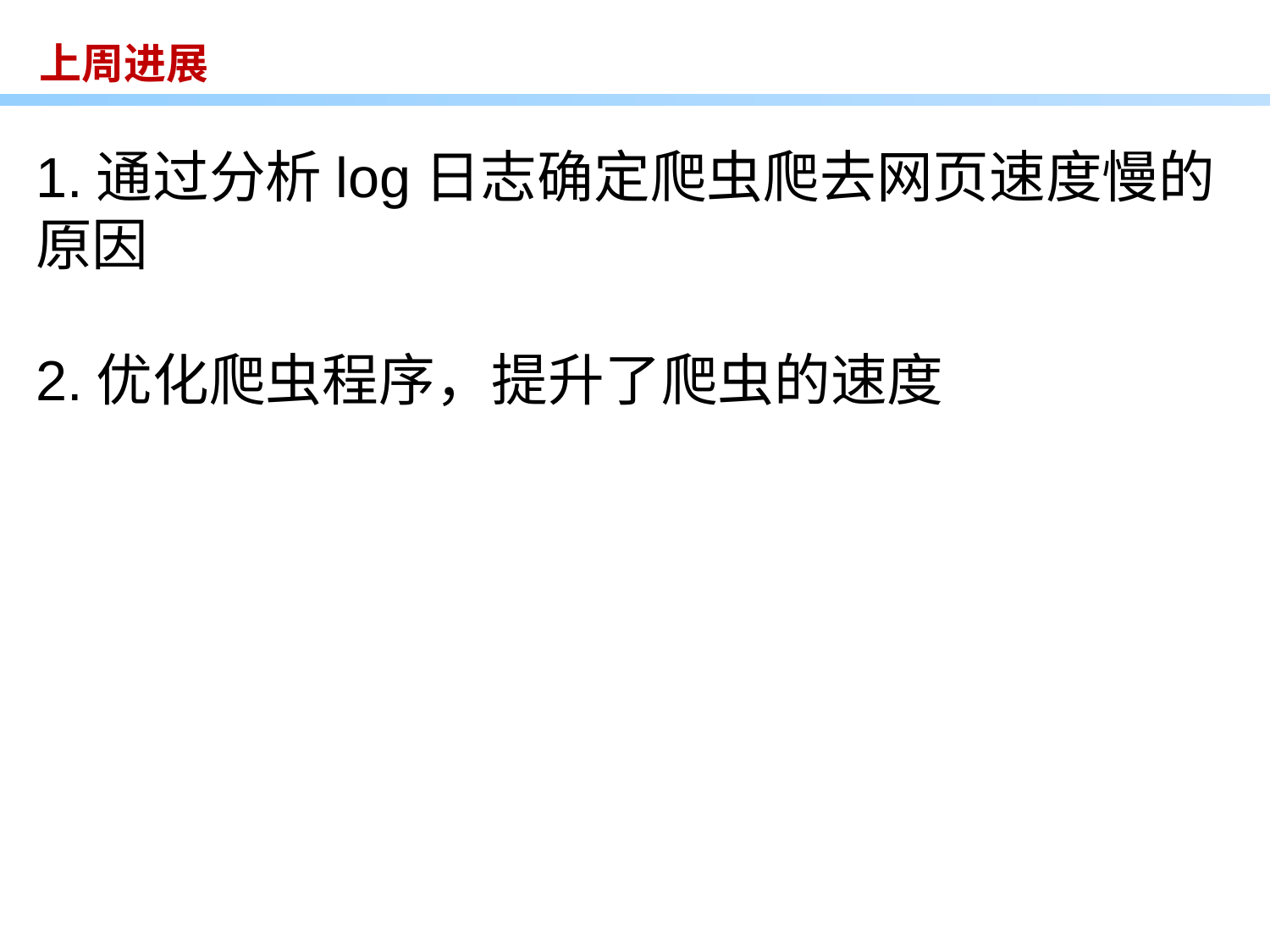

上周进展

1.通过分析log日志确定爬虫爬去网页速度慢的原因

2.优化爬虫程序，提升了爬虫的速度